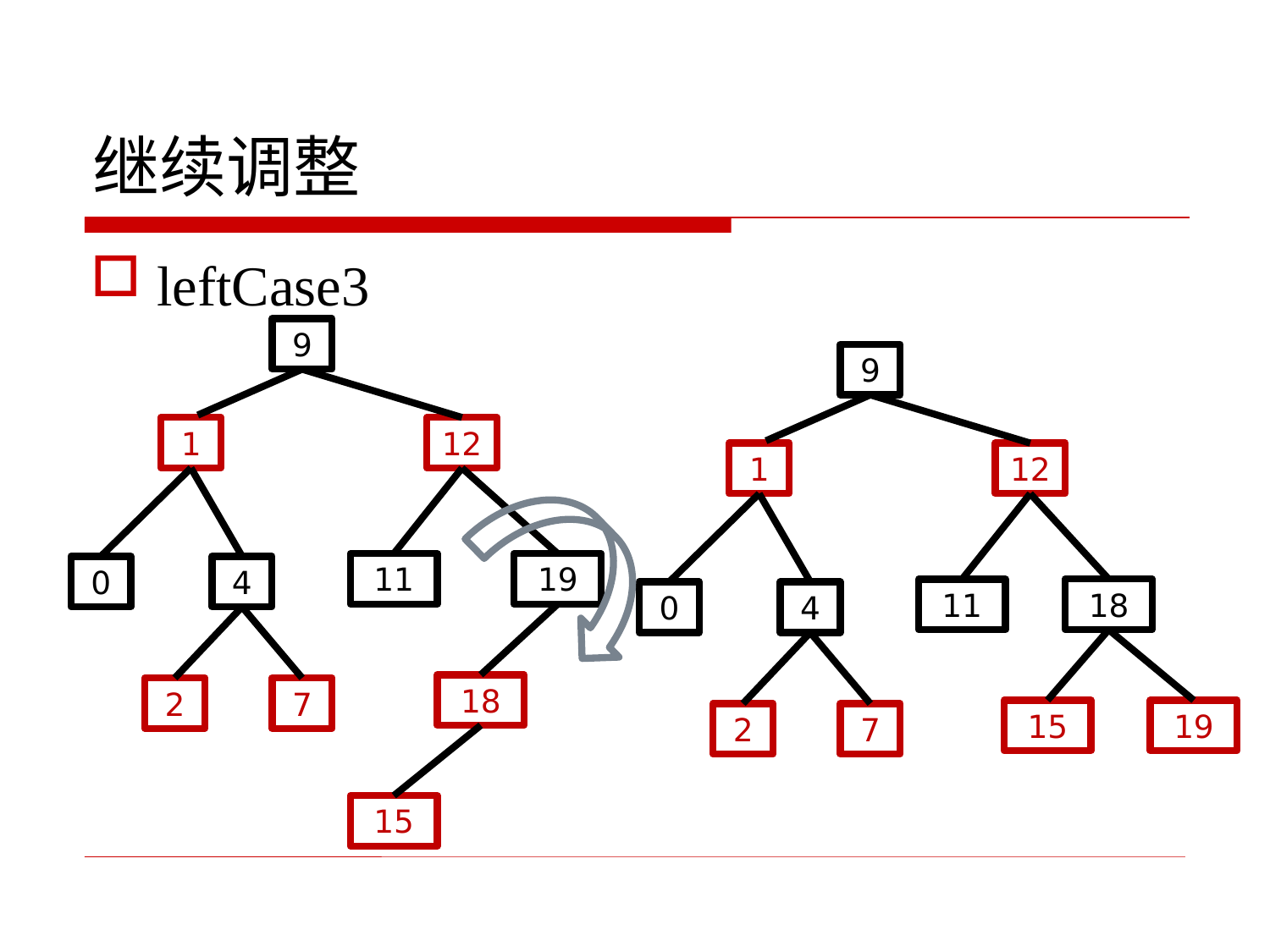

# 继续调整
leftCase3
9
1
12
11
19
0
4
18
2
7
15
9
1
12
18
11
0
4
15
19
2
7